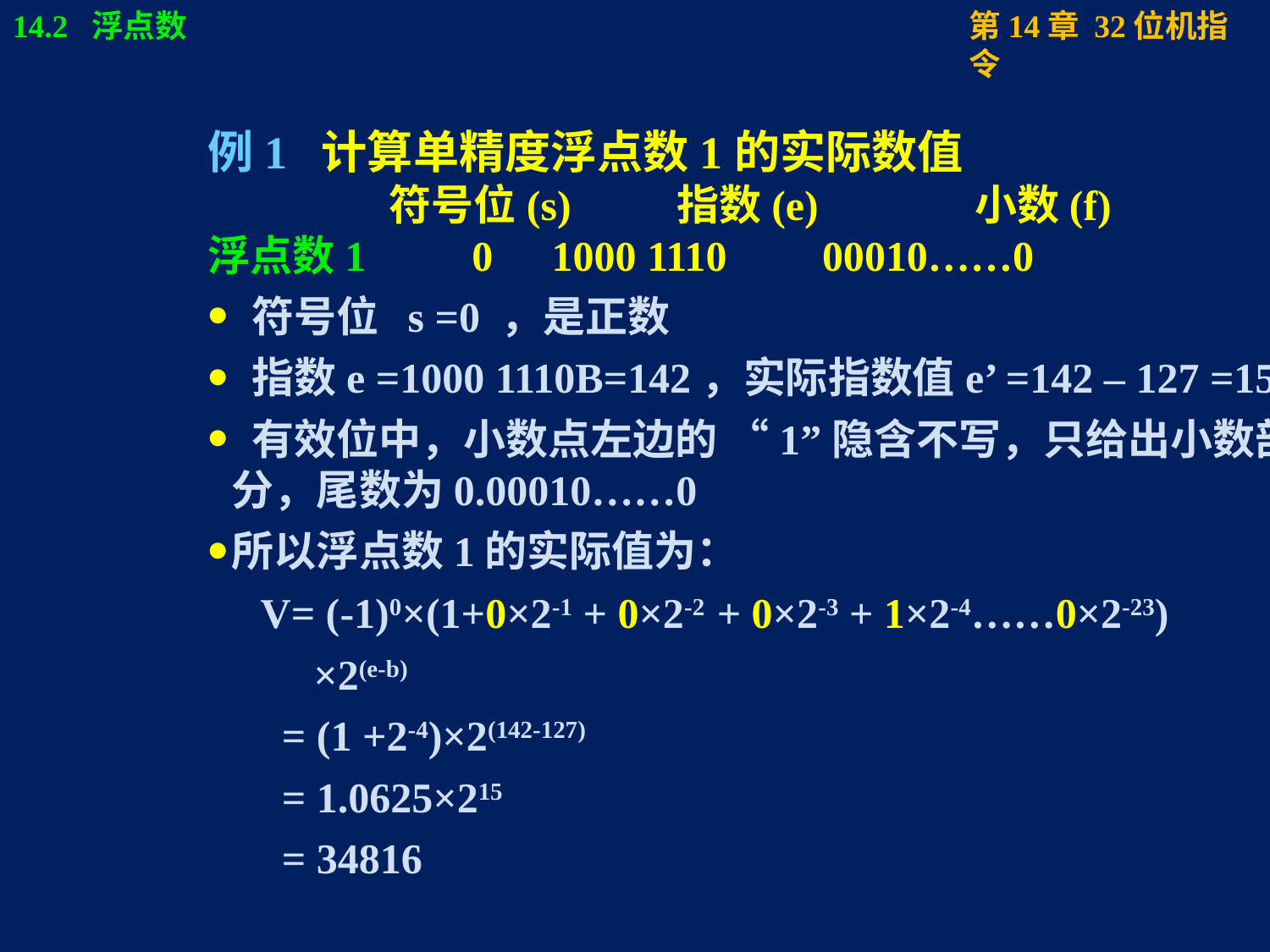

例1  计算单精度浮点数1的实际数值
                  符号位(s)         指数(e)	        小数(f)
浮点数1          0	     1000 1110         00010……0
 符号位  s =0 ，是正数
 指数e =1000 1110B=142，实际指数值e’ =142 – 127 =15
 有效位中，小数点左边的 “1”隐含不写，只给出小数部分，尾数为0.00010……0
所以浮点数1的实际值为：
     V= (-1)0×(1+0×2-1 + 0×2-2  + 0×2-3 + 1×2-4……0×2-23)
          ×2(e-b)
       = (1 +2-4)×2(142-127)
       = 1.0625×215
       = 34816